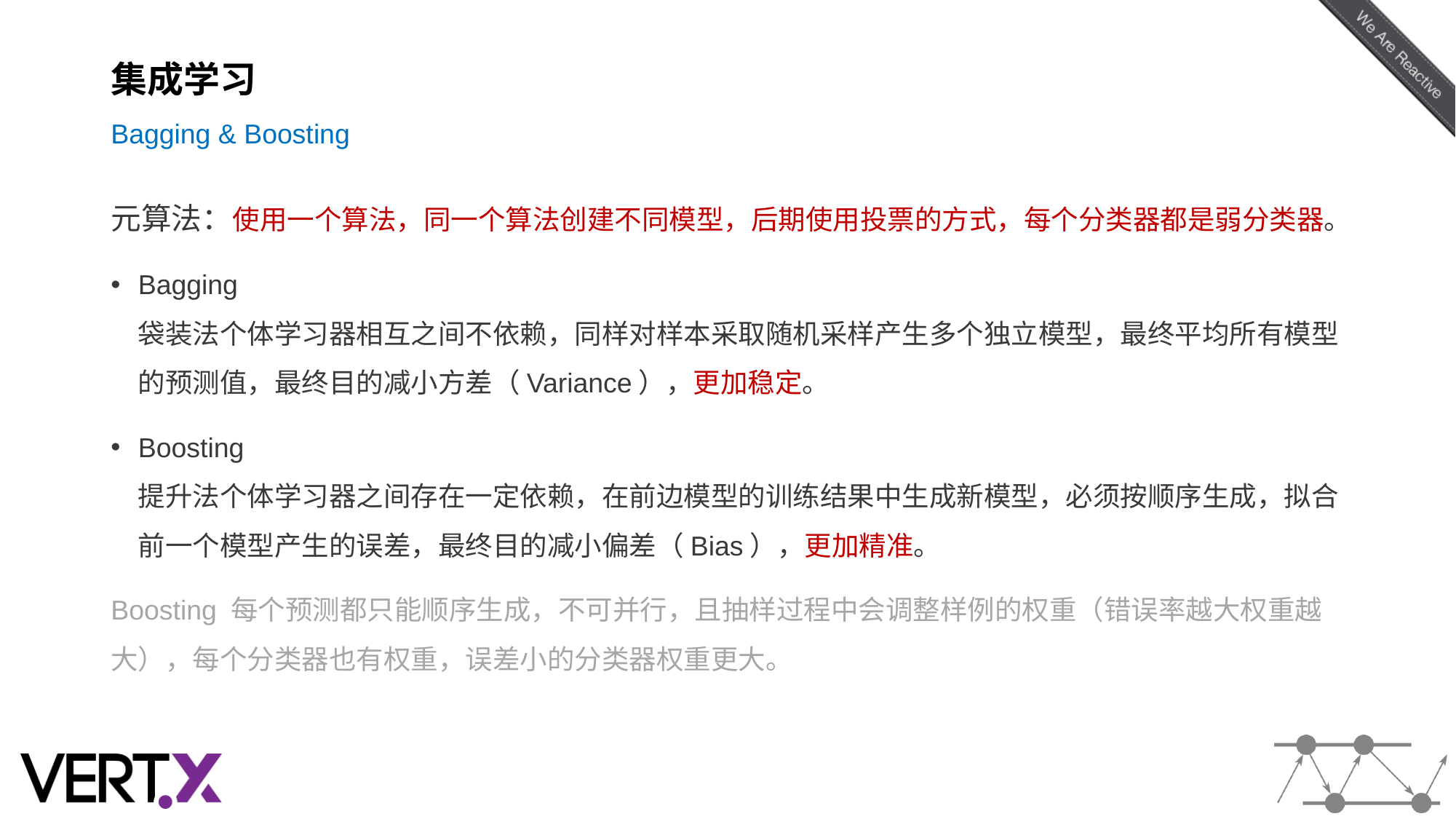

# 集成学习 Bagging & Boosting
元算法：使用一个算法，同一个算法创建不同模型，后期使用投票的方式，每个分类器都是弱分类器。
Bagging
袋装法个体学习器相互之间不依赖，同样对样本采取随机采样产生多个独立模型，最终平均所有模型的预测值，最终目的减小方差（Variance），更加稳定。
Boosting
提升法个体学习器之间存在一定依赖，在前边模型的训练结果中生成新模型，必须按顺序生成，拟合前一个模型产生的误差，最终目的减小偏差（Bias），更加精准。
Boosting 每个预测都只能顺序生成，不可并行，且抽样过程中会调整样例的权重（错误率越大权重越大），每个分类器也有权重，误差小的分类器权重更大。